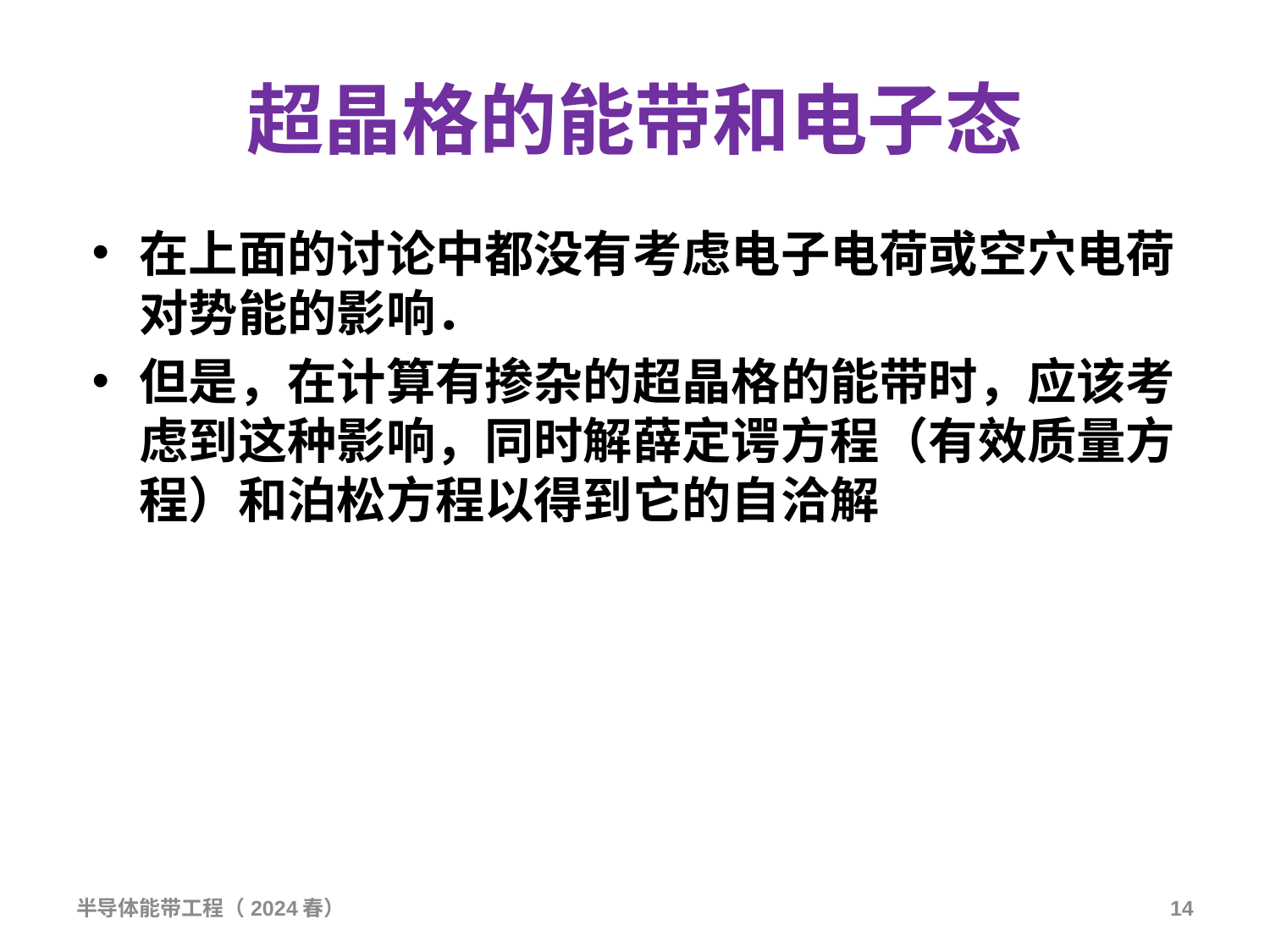

# 超晶格的能带和电子态
在上面的讨论中都没有考虑电子电荷或空穴电荷对势能的影响．
但是，在计算有掺杂的超晶格的能带时，应该考虑到这种影响，同时解薛定谔方程（有效质量方程）和泊松方程以得到它的自洽解
半导体能带工程（2024春）
14